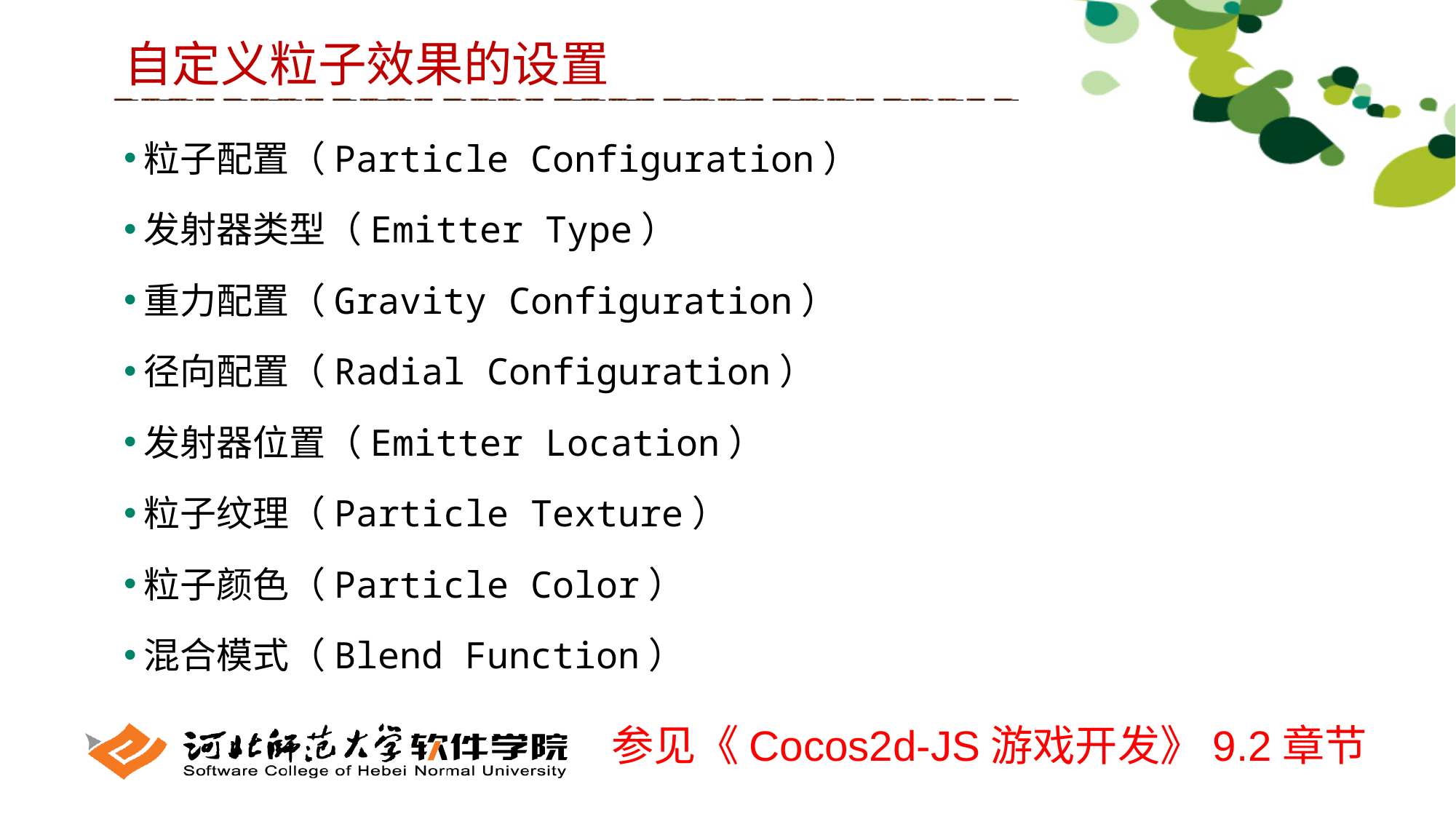

自定义粒子效果的设置
粒子配置（Particle Configuration）
发射器类型（Emitter Type）
重力配置（Gravity Configuration）
径向配置（Radial Configuration）
发射器位置（Emitter Location）
粒子纹理（Particle Texture）
粒子颜色（Particle Color）
混合模式（Blend Function）
参见《Cocos2d-JS游戏开发》9.2章节